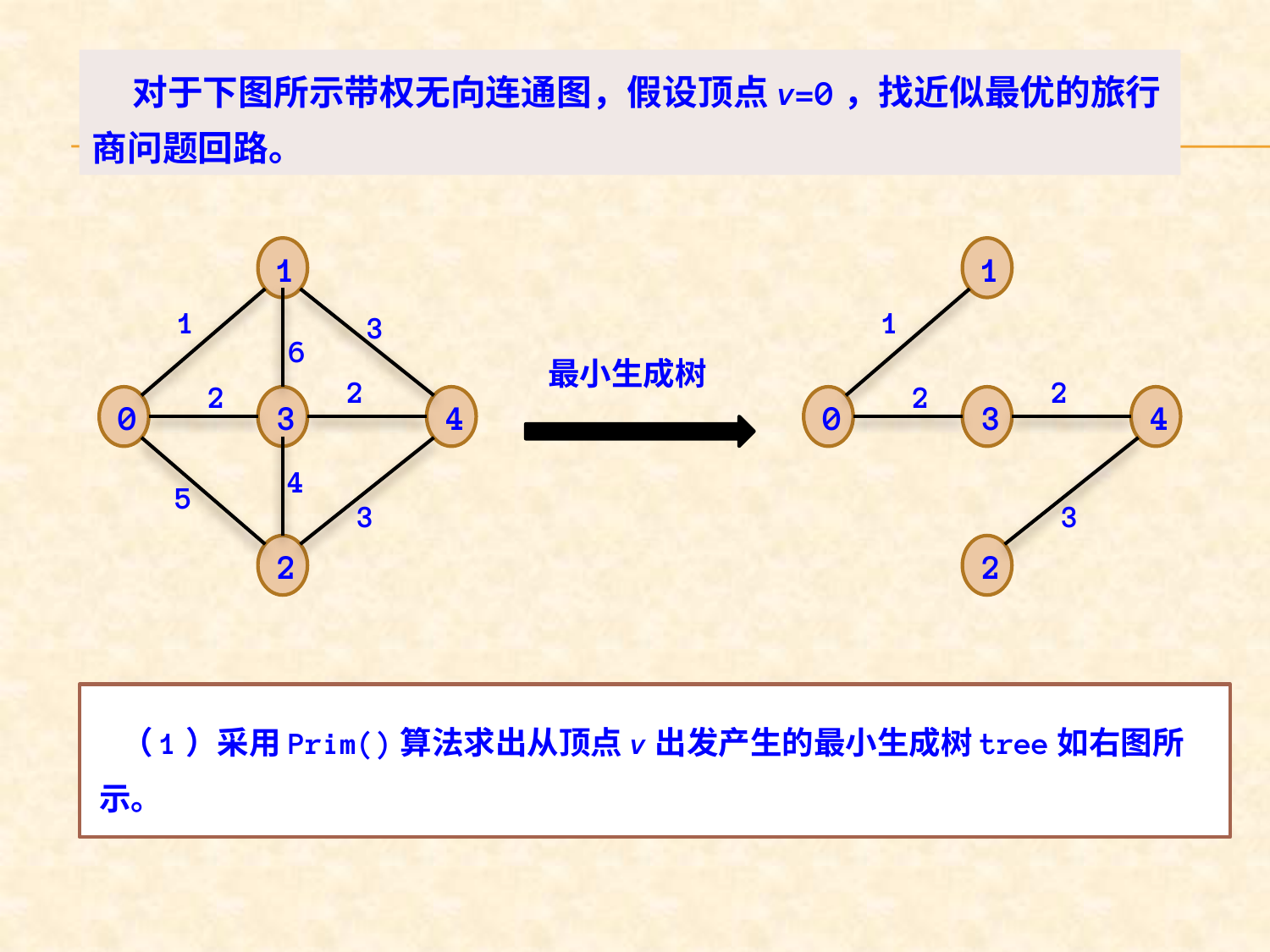

对于下图所示带权无向连通图，假设顶点v=0，找近似最优的旅行商问题回路。
1
1
3
6
2
2
0
3
4
4
5
3
2
1
1
2
2
0
3
4
3
2
最小生成树

  （1）采用Prim()算法求出从顶点v出发产生的最小生成树tree如右图所示。